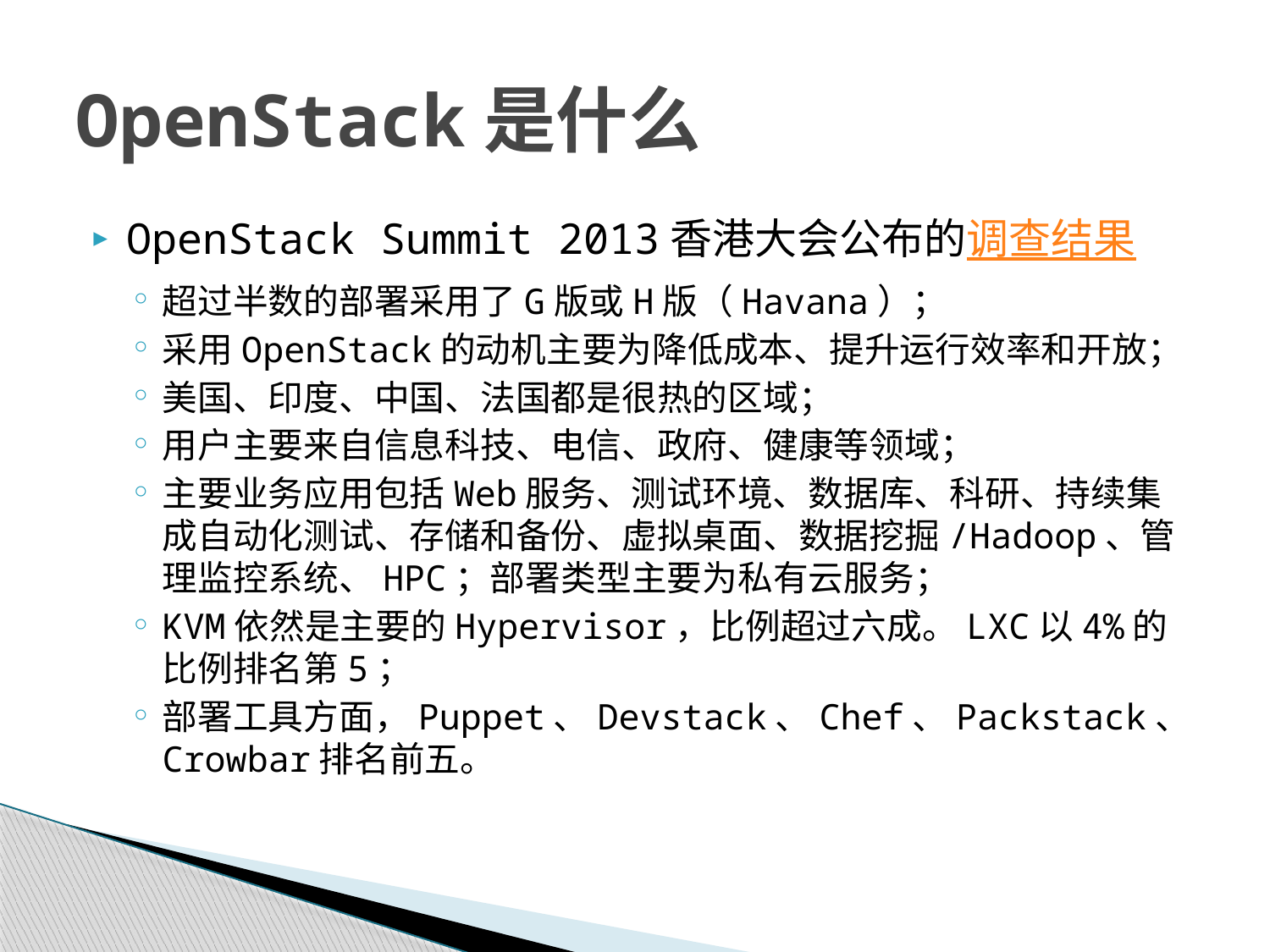

# OpenStack是什么
OpenStack Summit 2013香港大会公布的调查结果
超过半数的部署采用了G版或H版（Havana）；
采用OpenStack的动机主要为降低成本、提升运行效率和开放；
美国、印度、中国、法国都是很热的区域；
用户主要来自信息科技、电信、政府、健康等领域；
主要业务应用包括Web服务、测试环境、数据库、科研、持续集成自动化测试、存储和备份、虚拟桌面、数据挖掘/Hadoop、管理监控系统、HPC；部署类型主要为私有云服务；
KVM依然是主要的Hypervisor，比例超过六成。LXC以4%的比例排名第5；
部署工具方面，Puppet、Devstack、Chef、Packstack、Crowbar排名前五。